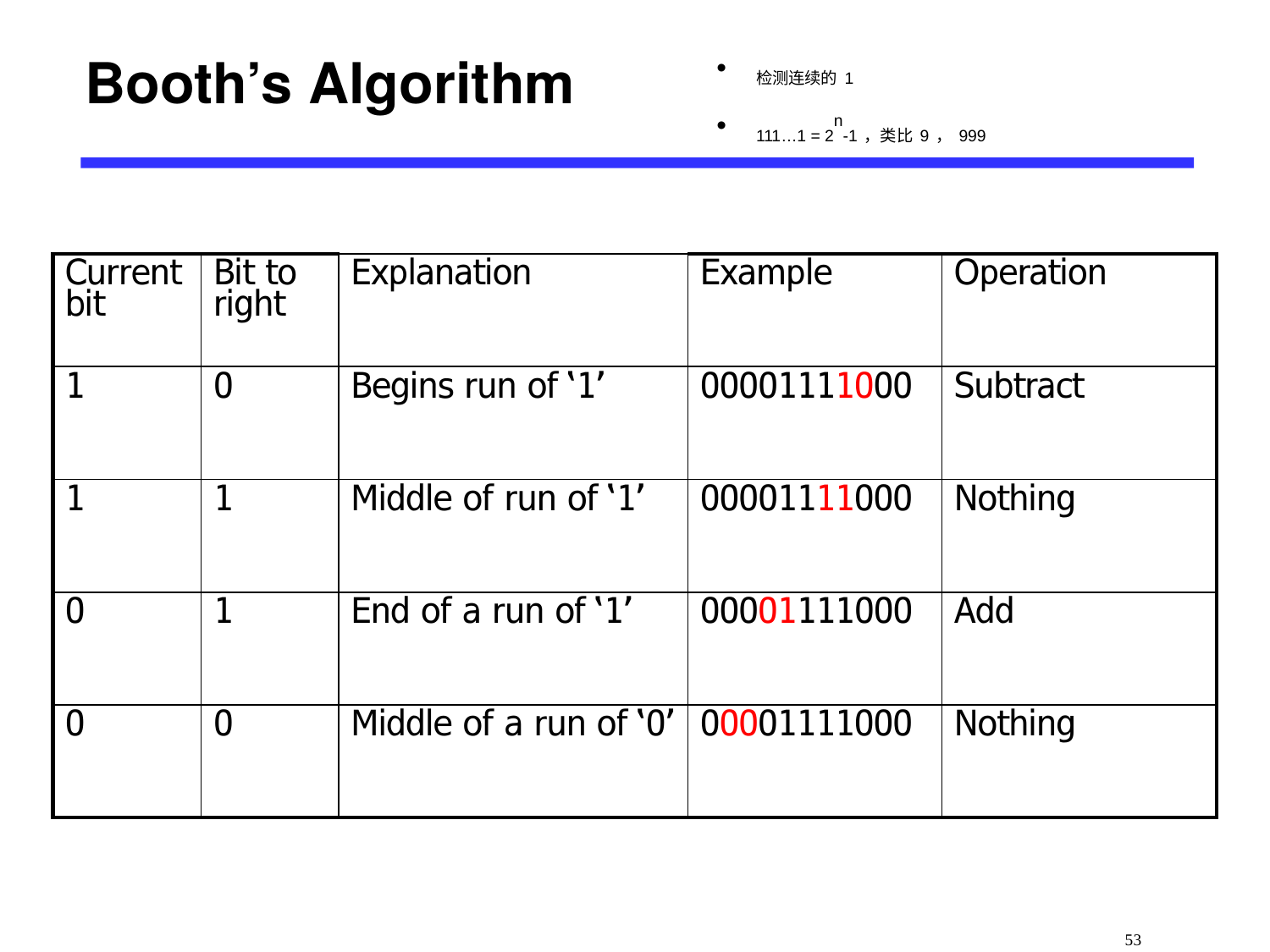

# Booth’s Algorithm
检测连续的1
111…1 = 2n-1，类比9，999
| Current bit | Bit to right | Explanation | Example | Operation |
| --- | --- | --- | --- | --- |
| 1 | 0 | Begins run of ‘1’ | 00001111000 | Subtract |
| 1 | 1 | Middle of run of ‘1’ | 00001111000 | Nothing |
| 0 | 1 | End of a run of ‘1’ | 00001111000 | Add |
| 0 | 0 | Middle of a run of ‘0’ | 00001111000 | Nothing |
                           53